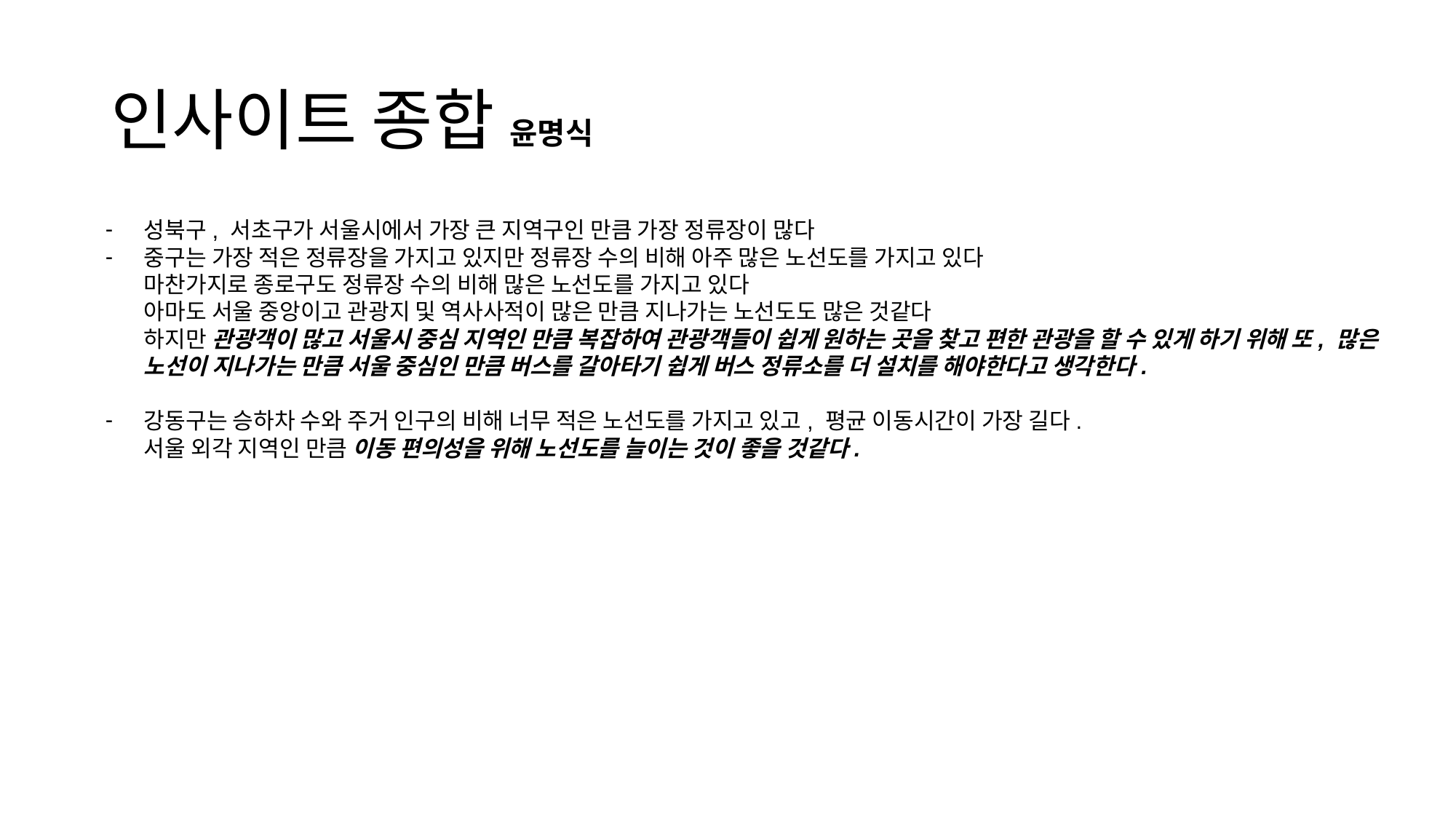

# 인사이트 종합 윤명식
성북구, 서초구가 서울시에서 가장 큰 지역구인 만큼 가장 정류장이 많다
중구는 가장 적은 정류장을 가지고 있지만 정류장 수의 비해 아주 많은 노선도를 가지고 있다
마찬가지로 종로구도 정류장 수의 비해 많은 노선도를 가지고 있다
아마도 서울 중앙이고 관광지 및 역사사적이 많은 만큼 지나가는 노선도도 많은 것같다
하지만 관광객이 많고 서울시 중심 지역인 만큼 복잡하여 관광객들이 쉽게 원하는 곳을 찾고 편한 관광을 할 수 있게 하기 위해 또, 많은 노선이 지나가는 만큼 서울 중심인 만큼 버스를 갈아타기 쉽게 버스 정류소를 더 설치를 해야한다고 생각한다.

강동구는 승하차 수와 주거 인구의 비해 너무 적은 노선도를 가지고 있고, 평균 이동시간이 가장 길다.
서울 외각 지역인 만큼 이동 편의성을 위해 노선도를 늘이는 것이 좋을 것같다.